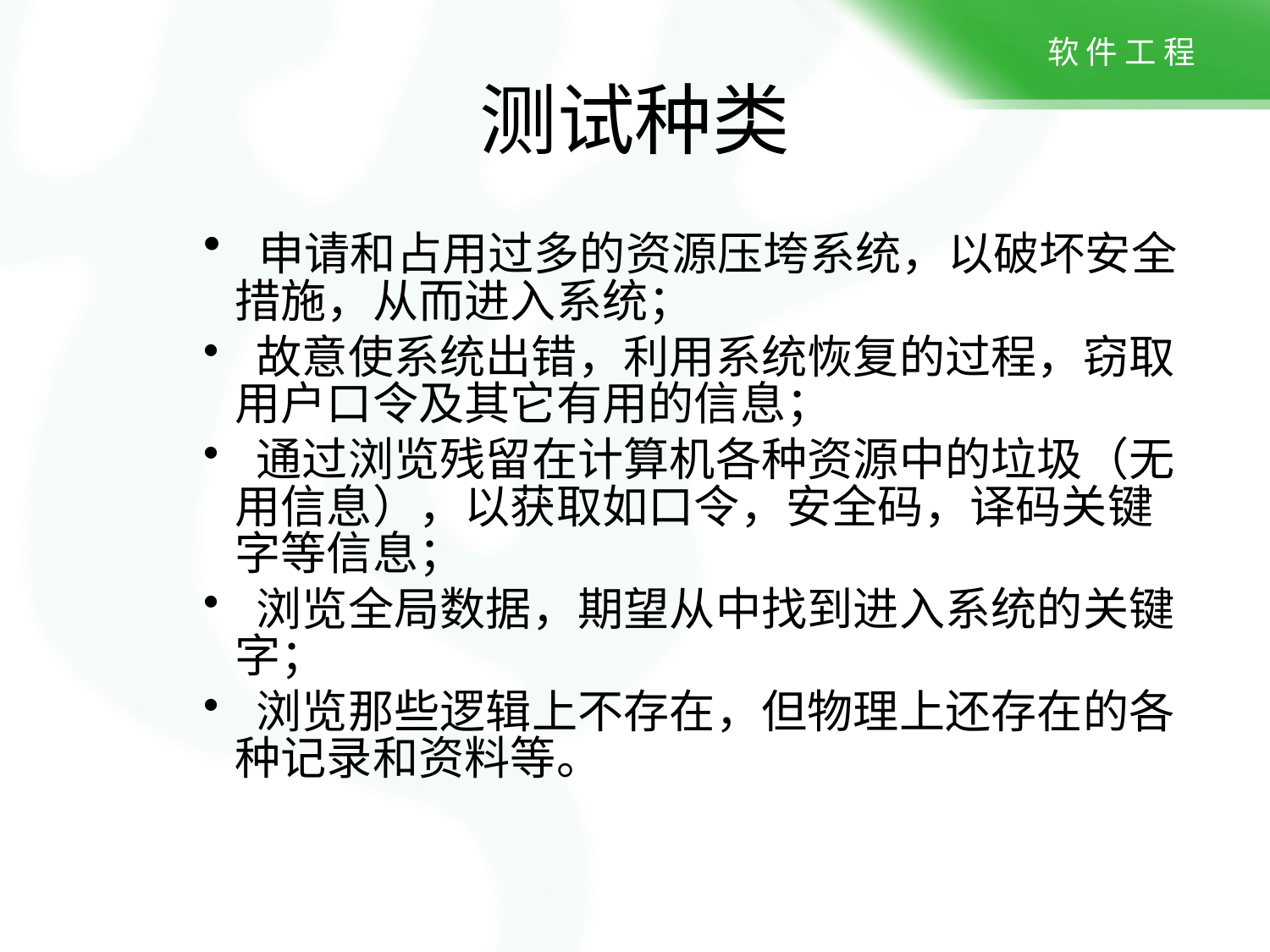

# 测试种类
 申请和占用过多的资源压垮系统，以破坏安全措施，从而进入系统；
 故意使系统出错，利用系统恢复的过程，窃取用户口令及其它有用的信息；
 通过浏览残留在计算机各种资源中的垃圾（无用信息），以获取如口令，安全码，译码关键字等信息；
 浏览全局数据，期望从中找到进入系统的关键字；
 浏览那些逻辑上不存在，但物理上还存在的各种记录和资料等。